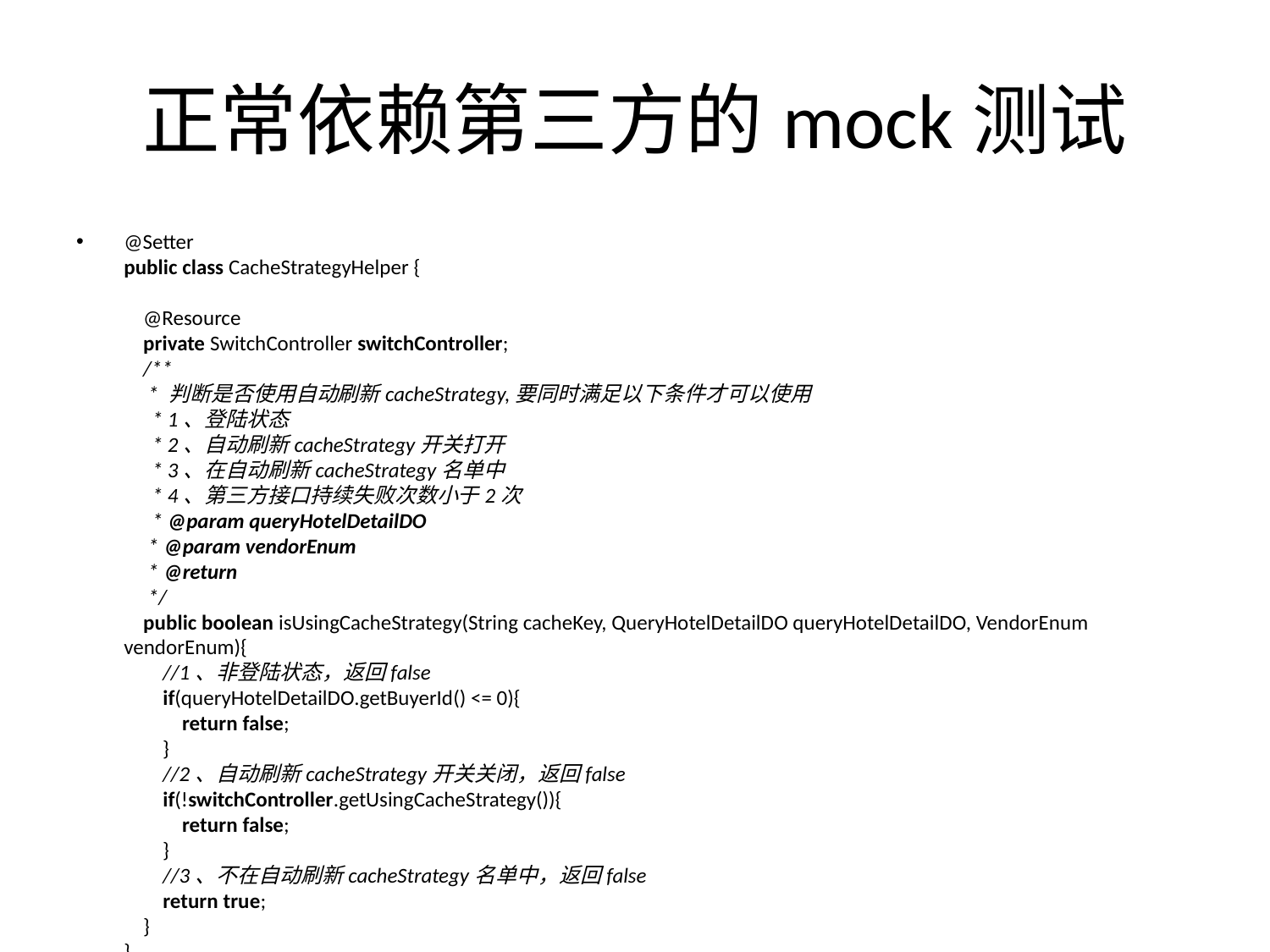

# 正常依赖第三方的mock测试
@Setter
public class CacheStrategyHelper {
    @Resource
    private SwitchController switchController;
    /**
     * 判断是否使用自动刷新cacheStrategy,要同时满足以下条件才可以使用
     * 1、登陆状态
     * 2、自动刷新cacheStrategy开关打开
     * 3、在自动刷新cacheStrategy名单中
     * 4、第三方接口持续失败次数小于2次
     * @param queryHotelDetailDO
     * @param vendorEnum
     * @return
     */
    public boolean isUsingCacheStrategy(String cacheKey, QueryHotelDetailDO queryHotelDetailDO, VendorEnum vendorEnum){
        //1、非登陆状态，返回false
        if(queryHotelDetailDO.getBuyerId() <= 0){
            return false;
        }
        //2、自动刷新cacheStrategy开关关闭，返回false
        if(!switchController.getUsingCacheStrategy()){
            return false;
        }
        //3、不在自动刷新cacheStrategy名单中，返回false
        return true;
    }
}